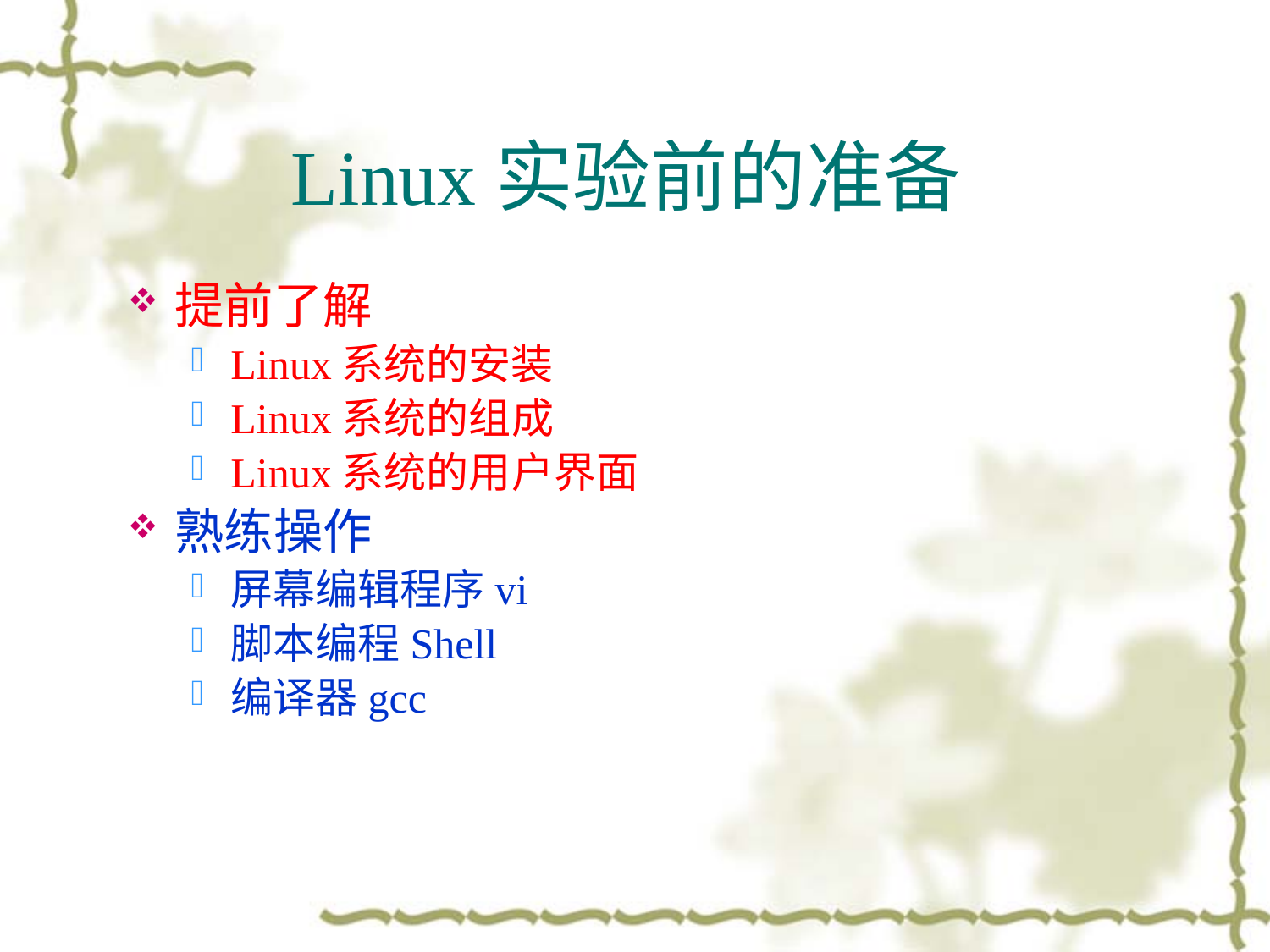

# Linux实验前的准备
提前了解
Linux系统的安装
Linux系统的组成
Linux系统的用户界面
熟练操作
屏幕编辑程序vi
脚本编程Shell
编译器gcc